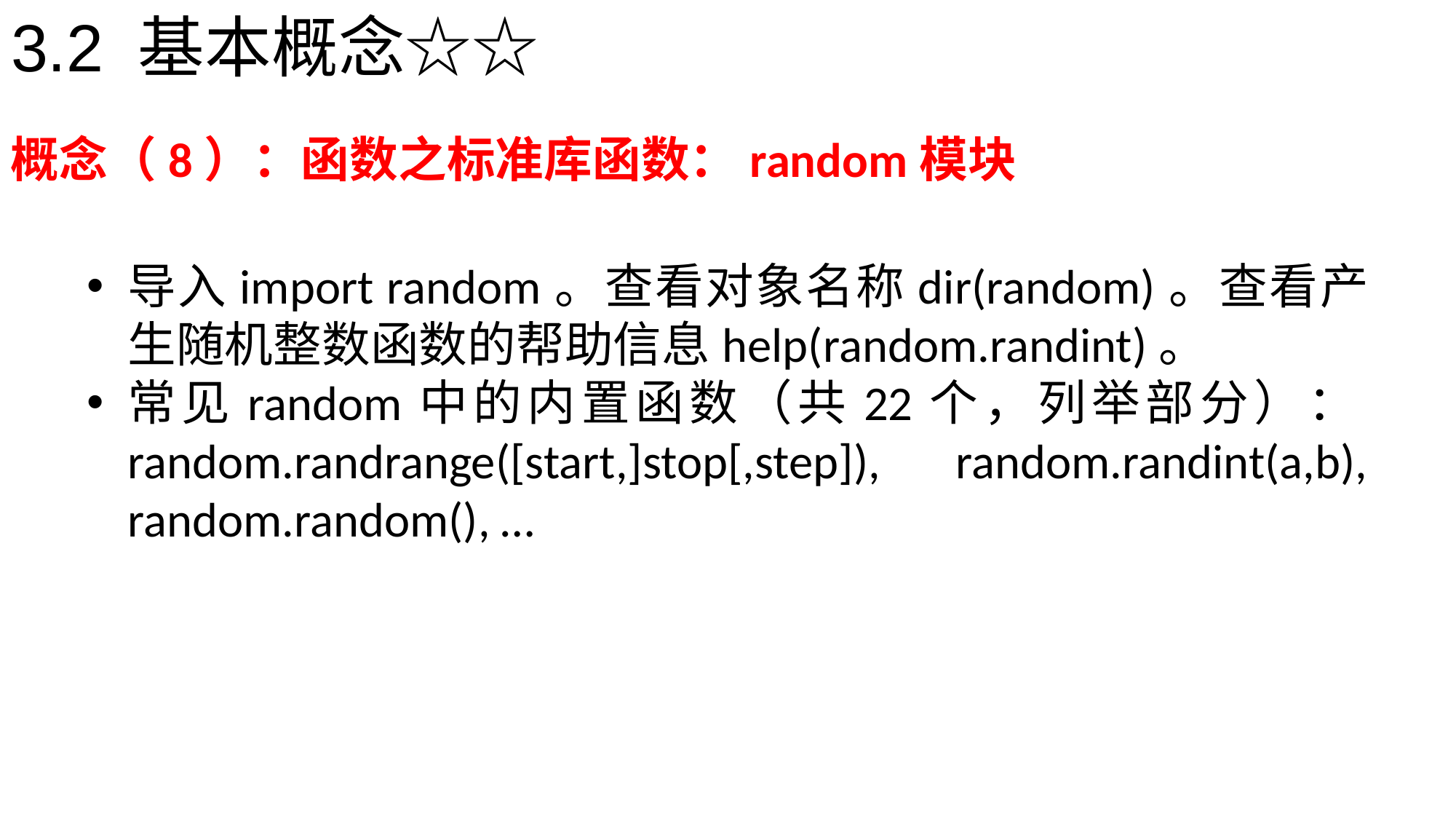

# 3.2 基本概念☆☆
概念（8）：函数之标准库函数：random模块
导入import random。查看对象名称dir(random)。查看产生随机整数函数的帮助信息help(random.randint)。
常见random中的内置函数（共22个，列举部分）：random.randrange([start,]stop[,step]), random.randint(a,b), random.random(), …